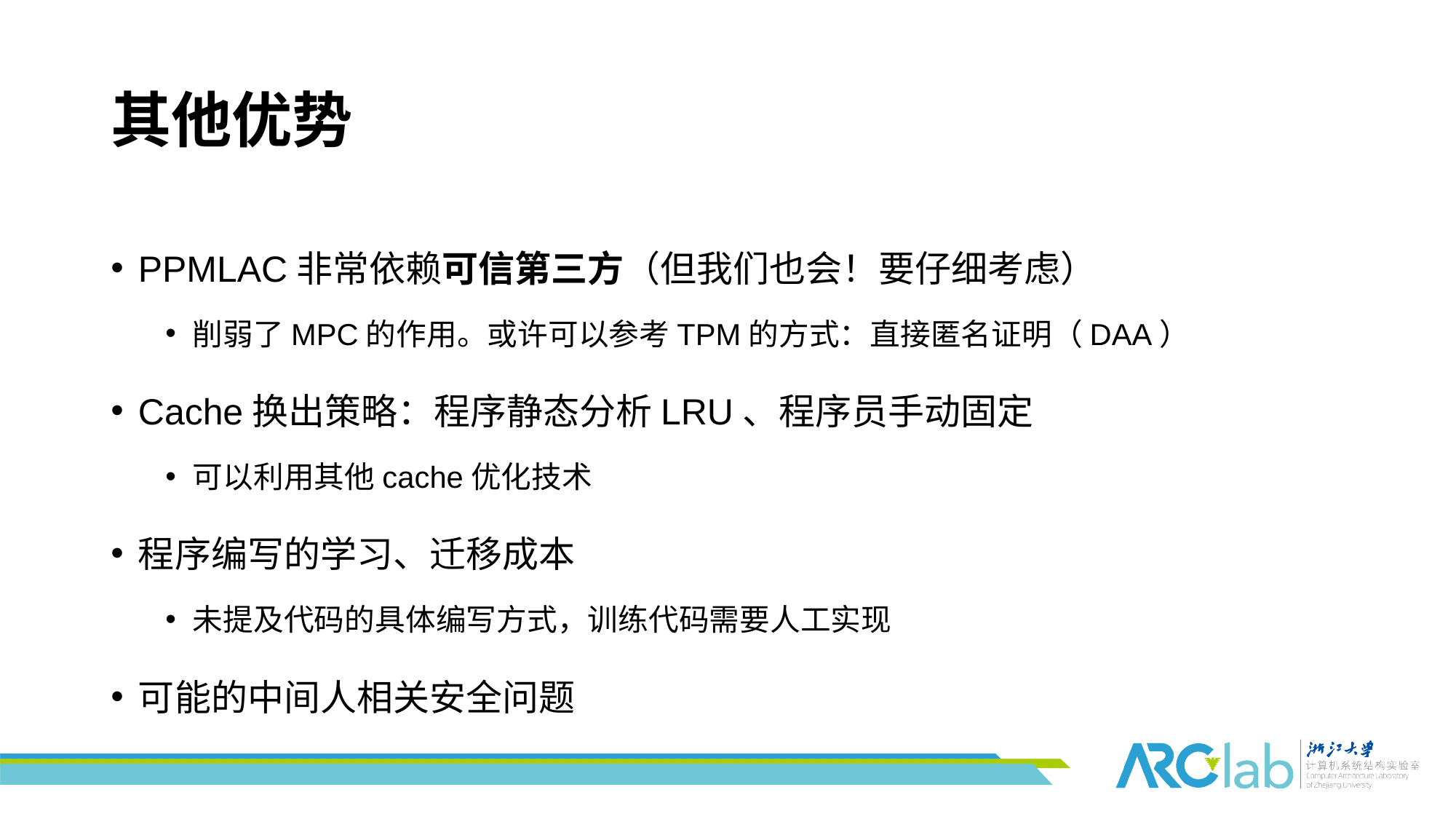

# 其他优势
PPMLAC非常依赖可信第三方（但我们也会！要仔细考虑）
削弱了MPC的作用。或许可以参考TPM的方式：直接匿名证明（DAA）
Cache换出策略：程序静态分析LRU、程序员手动固定
可以利用其他cache优化技术
程序编写的学习、迁移成本
未提及代码的具体编写方式，训练代码需要人工实现
可能的中间人相关安全问题